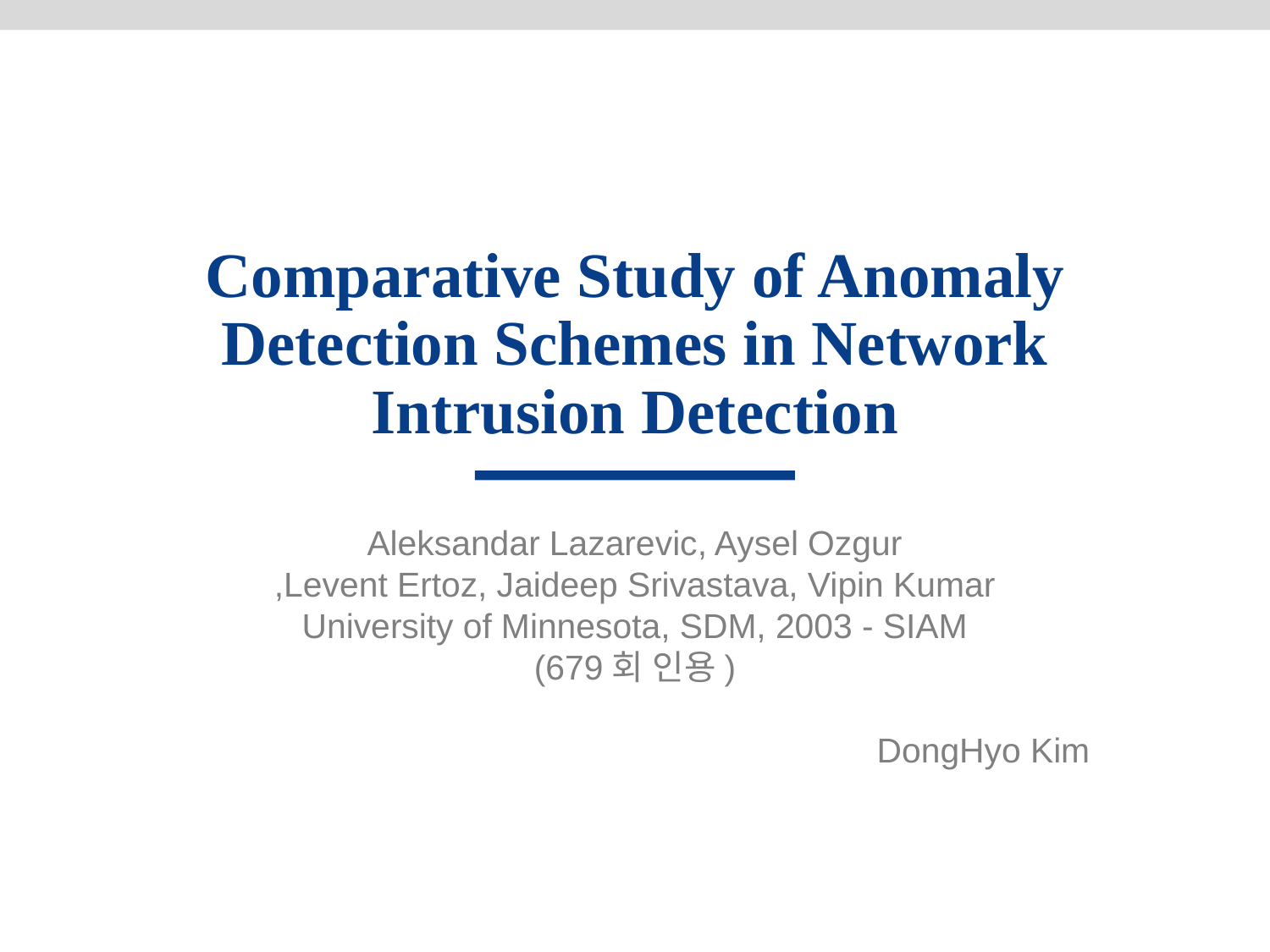

# Comparative Study of Anomaly Detection Schemes in Network Intrusion Detection
Aleksandar Lazarevic, Aysel Ozgur
,Levent Ertoz, Jaideep Srivastava, Vipin Kumar
University of Minnesota, SDM, 2003 - SIAM
(679회 인용)

DongHyo Kim